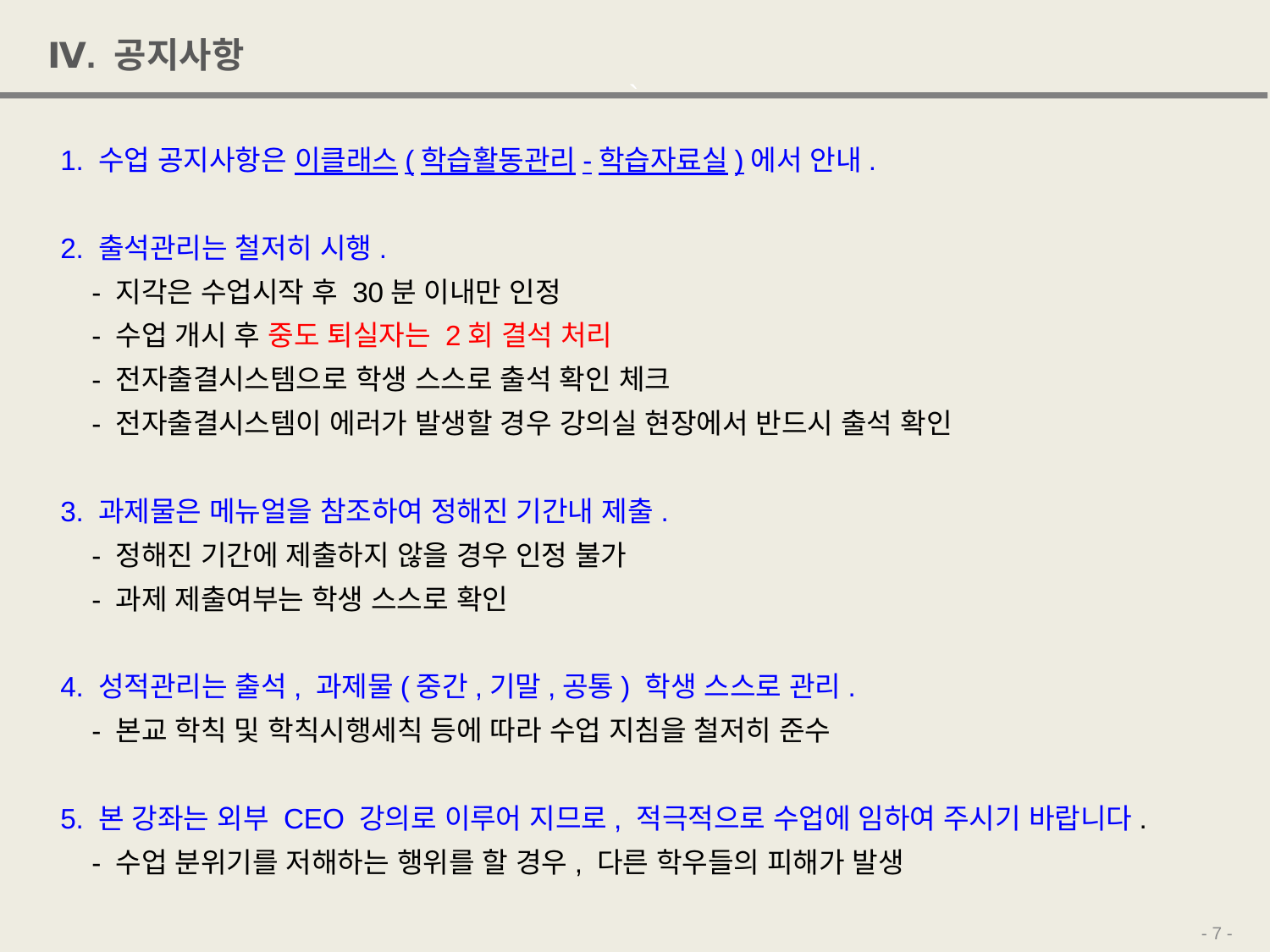

Ⅳ. 공지사항
1. 수업 공지사항은 이클래스(학습활동관리-학습자료실)에서 안내.

2. 출석관리는 철저히 시행.
    - 지각은 수업시작 후 30분 이내만 인정
    - 수업 개시 후 중도 퇴실자는 2회 결석 처리
    - 전자출결시스템으로 학생 스스로 출석 확인 체크
    - 전자출결시스템이 에러가 발생할 경우 강의실 현장에서 반드시 출석 확인

3. 과제물은 메뉴얼을 참조하여 정해진 기간내 제출.
    - 정해진 기간에 제출하지 않을 경우 인정 불가
    - 과제 제출여부는 학생 스스로 확인

4. 성적관리는 출석, 과제물(중간,기말,공통) 학생 스스로 관리.
    - 본교 학칙 및 학칙시행세칙 등에 따라 수업 지침을 철저히 준수

5. 본 강좌는 외부 CEO 강의로 이루어 지므로, 적극적으로 수업에 임하여 주시기 바랍니다.
    - 수업 분위기를 저해하는 행위를 할 경우, 다른 학우들의 피해가 발생
- 7 -